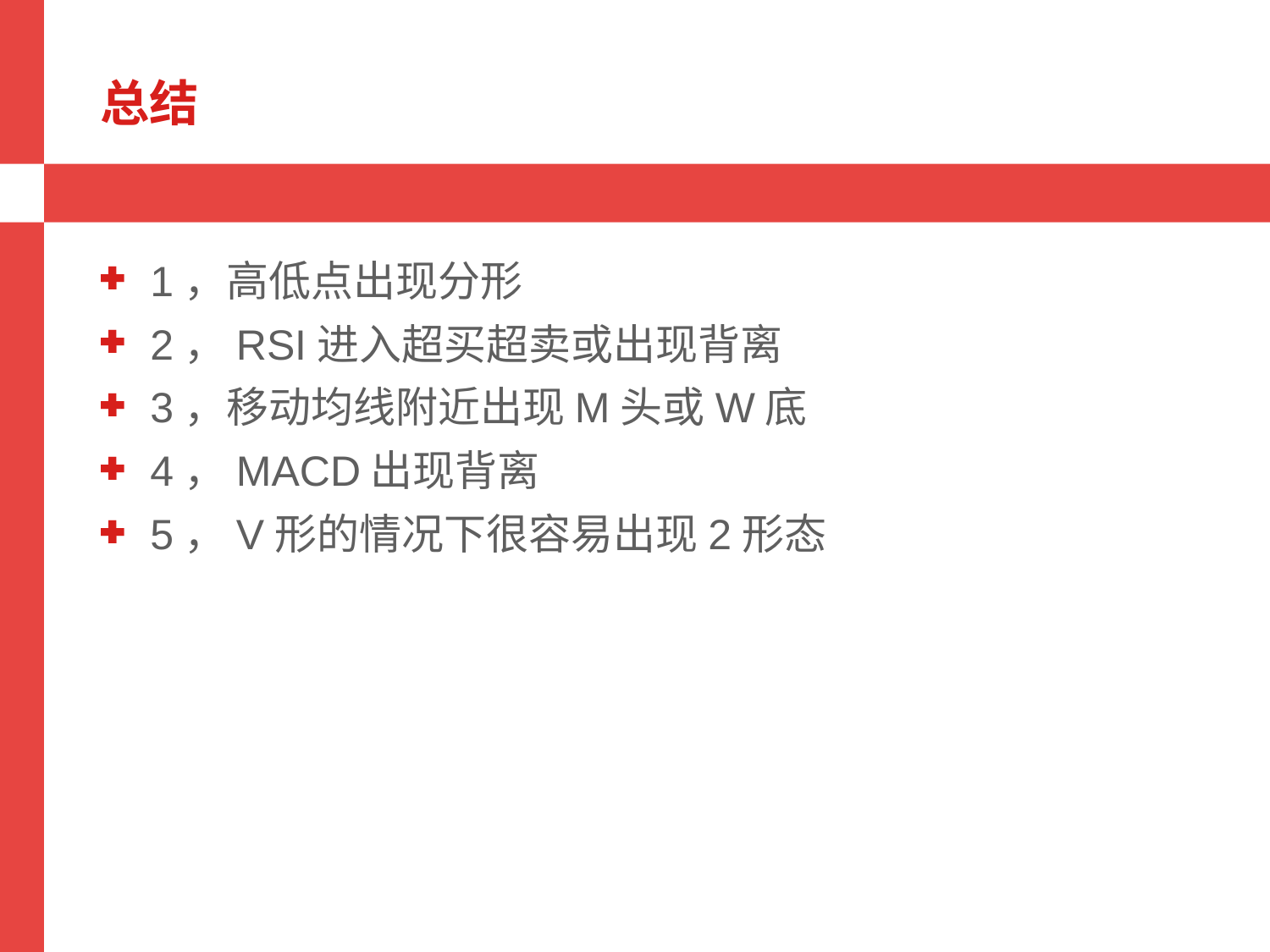

# 总结
1，高低点出现分形
2，RSI进入超买超卖或出现背离
3，移动均线附近出现M头或W底
4，MACD出现背离
5，V形的情况下很容易出现2形态